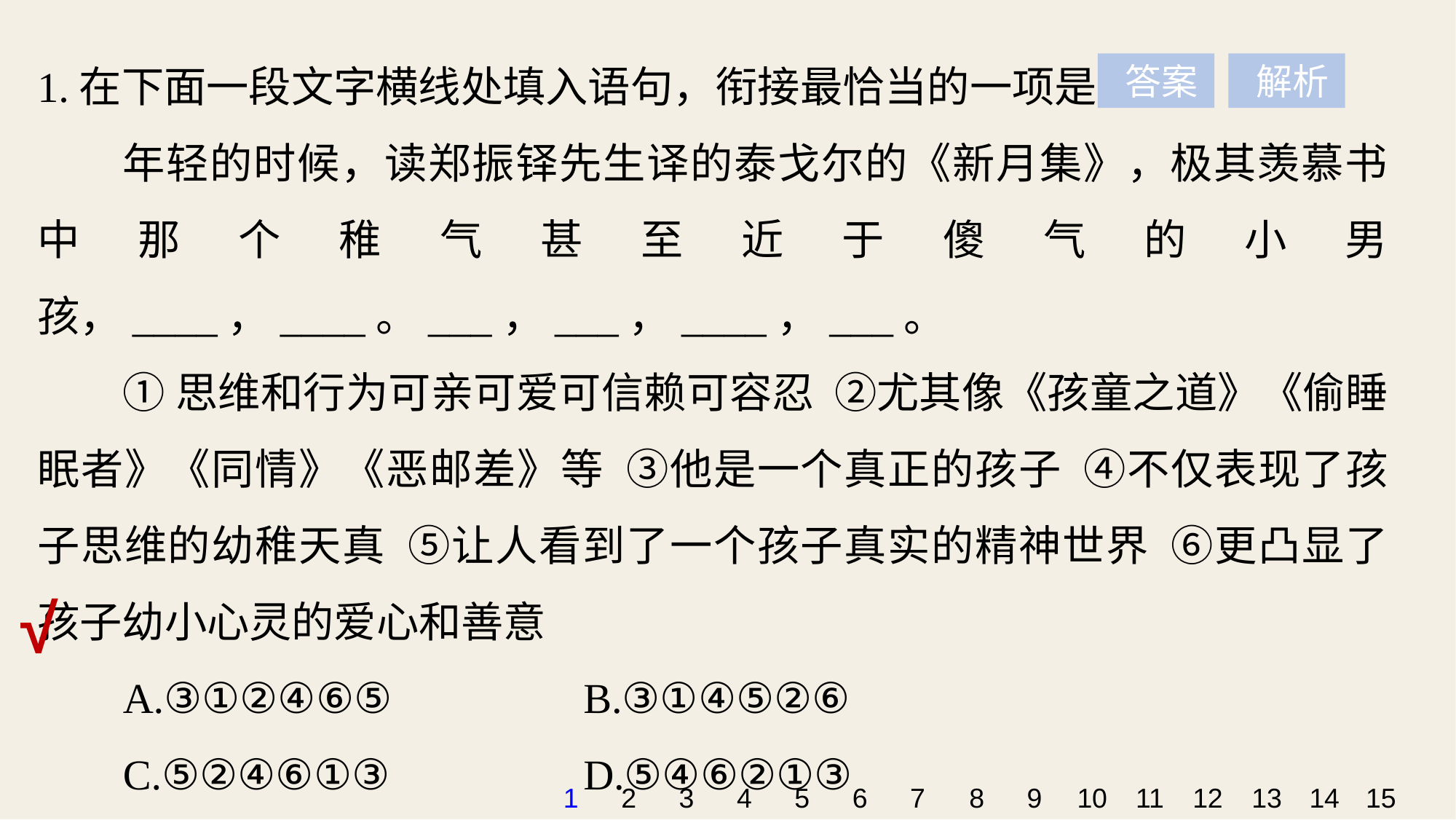

1.在下面一段文字横线处填入语句，衔接最恰当的一项是
年轻的时候，读郑振铎先生译的泰戈尔的《新月集》，极其羡慕书中那个稚气甚至近于傻气的小男孩，____，____。___，___，____，___。
①思维和行为可亲可爱可信赖可容忍  ②尤其像《孩童之道》《偷睡眠者》《同情》《恶邮差》等  ③他是一个真正的孩子  ④不仅表现了孩子思维的幼稚天真  ⑤让人看到了一个孩子真实的精神世界  ⑥更凸显了孩子幼小心灵的爱心和善意
A.③①②④⑥⑤  		B.③①④⑤②⑥
C.⑤②④⑥①③  		D.⑤④⑥②①③
 答案
 解析
√
1
2
3
4
5
6
7
8
9
10
11
12
13
14
15